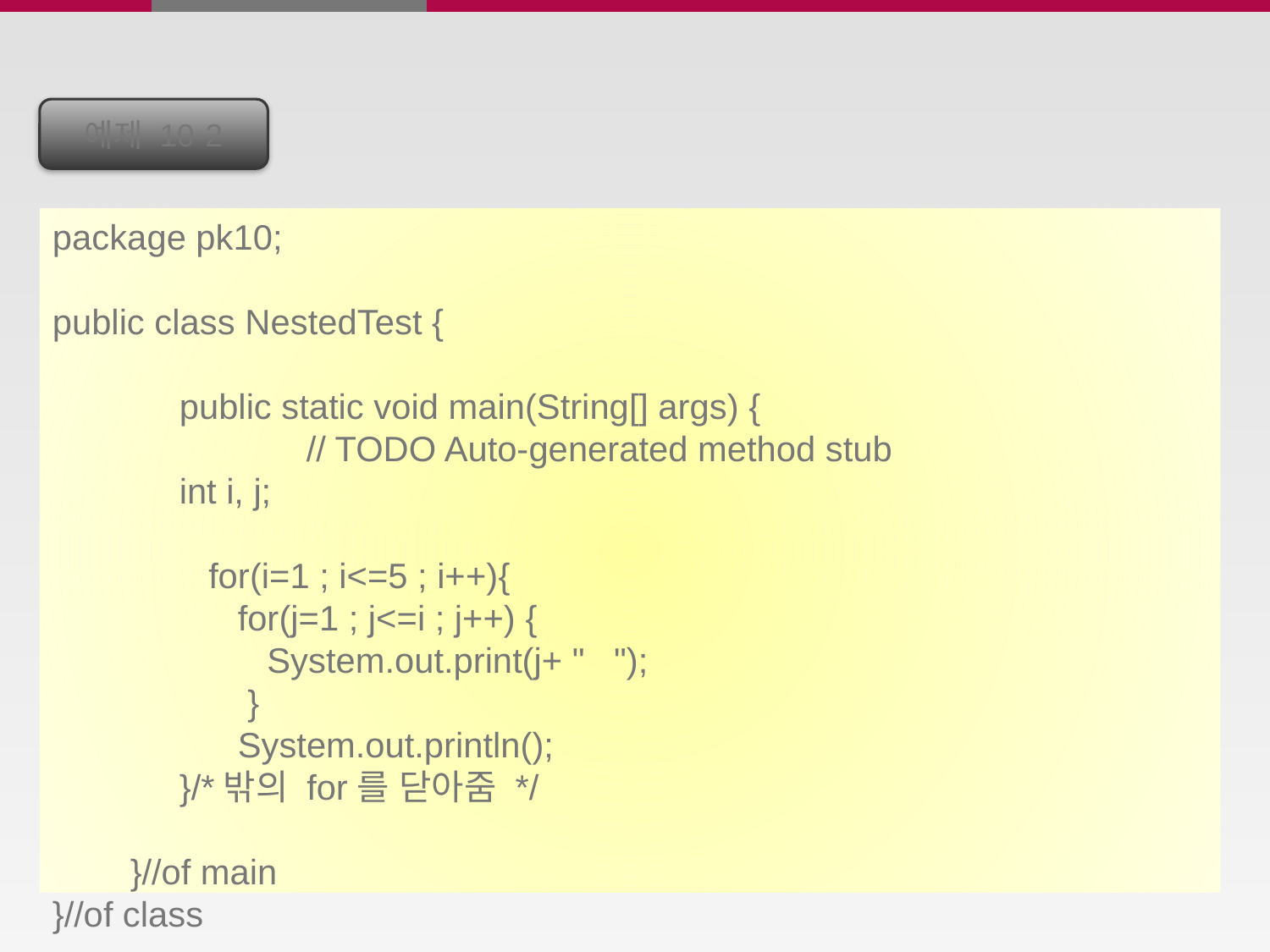

예제 10-2
package pk10;

public class NestedTest {

	public static void main(String[] args) {
		// TODO Auto-generated method stub
	int i, j;

	   for(i=1 ; i<=5 ; i++){
	      for(j=1 ; j<=i ; j++) {
	         System.out.print(j+ "   ");
	       }
	      System.out.println();
	}/*밖의 for를 닫아줌 */

        }//of main
}//of class